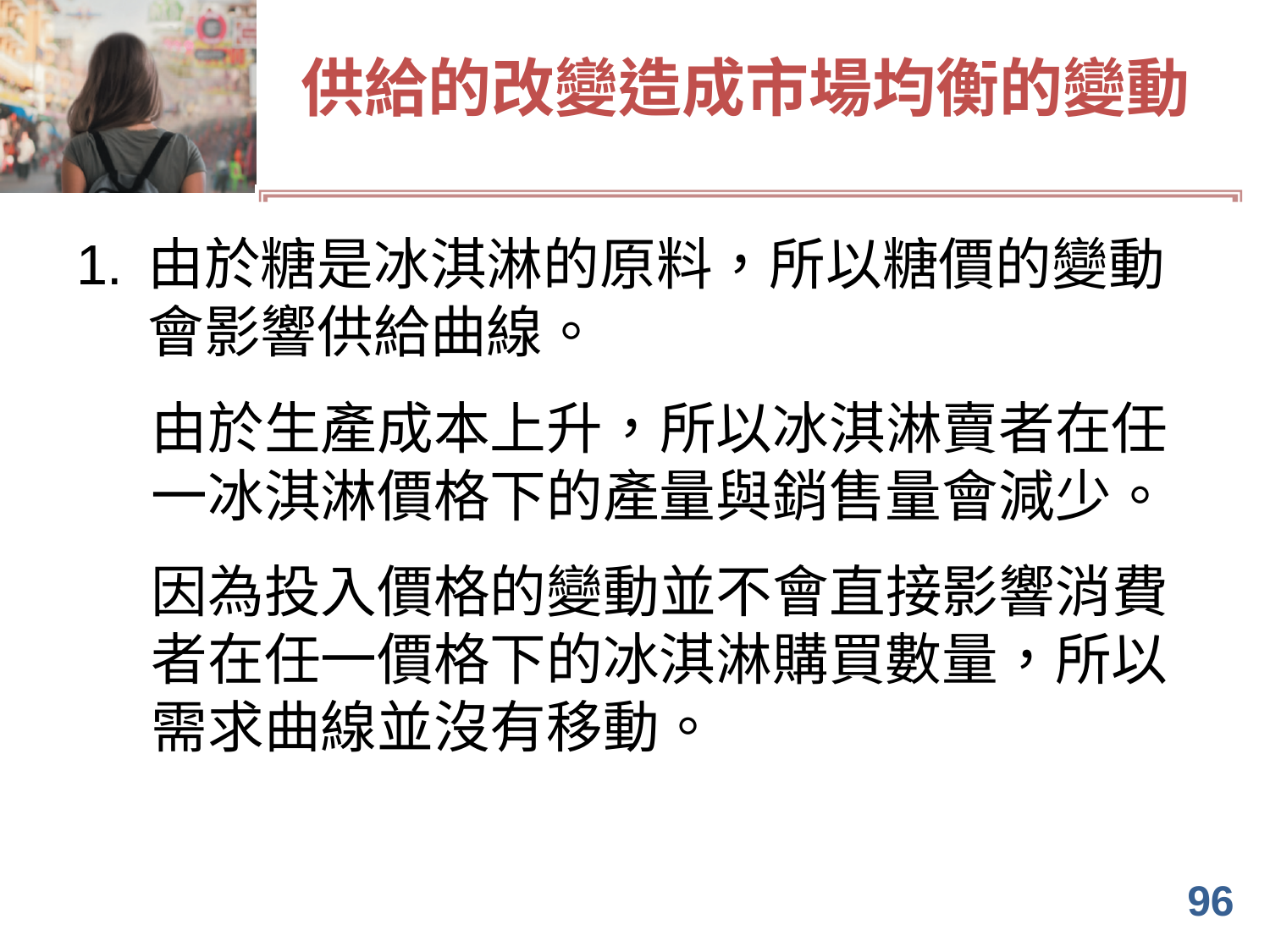

# 供給的改變造成市場均衡的變動
由於糖是冰淇淋的原料，所以糖價的變動會影響供給曲線。

	由於生產成本上升，所以冰淇淋賣者在任一冰淇淋價格下的產量與銷售量會減少。

	因為投入價格的變動並不會直接影響消費者在任一價格下的冰淇淋購買數量，所以需求曲線並沒有移動。
96